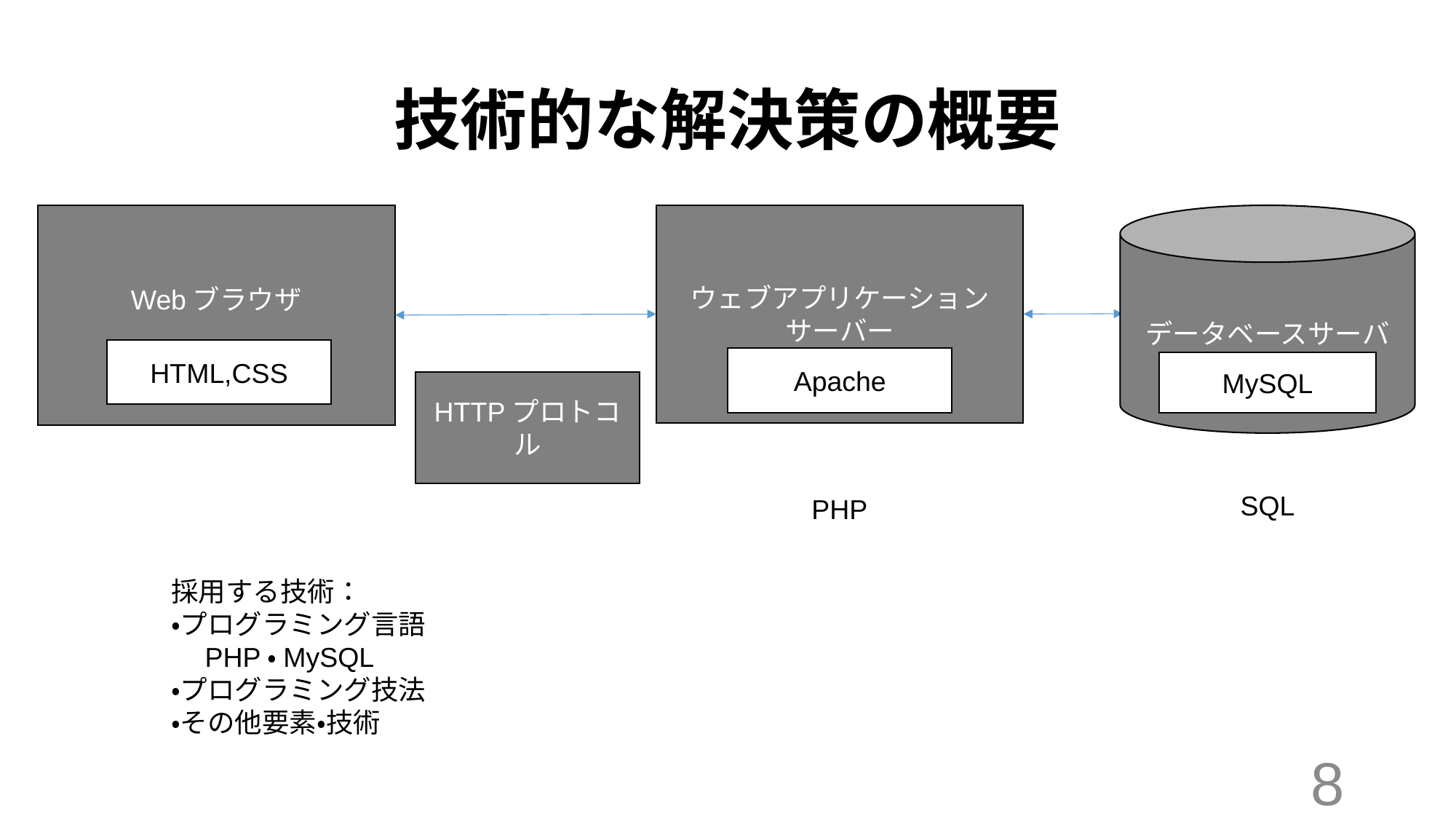

# 技術的な解決策の概要
Webブラウザ

ウェブアプリケーションサーバー
データベースサーバ
HTML,CSS
Apache
MySQL
HTTPプロトコル
SQL
PHP
採用する技術：
・プログラミング言語
　PHP・MySQL
・プログラミング技法
・その他要素・技術
8